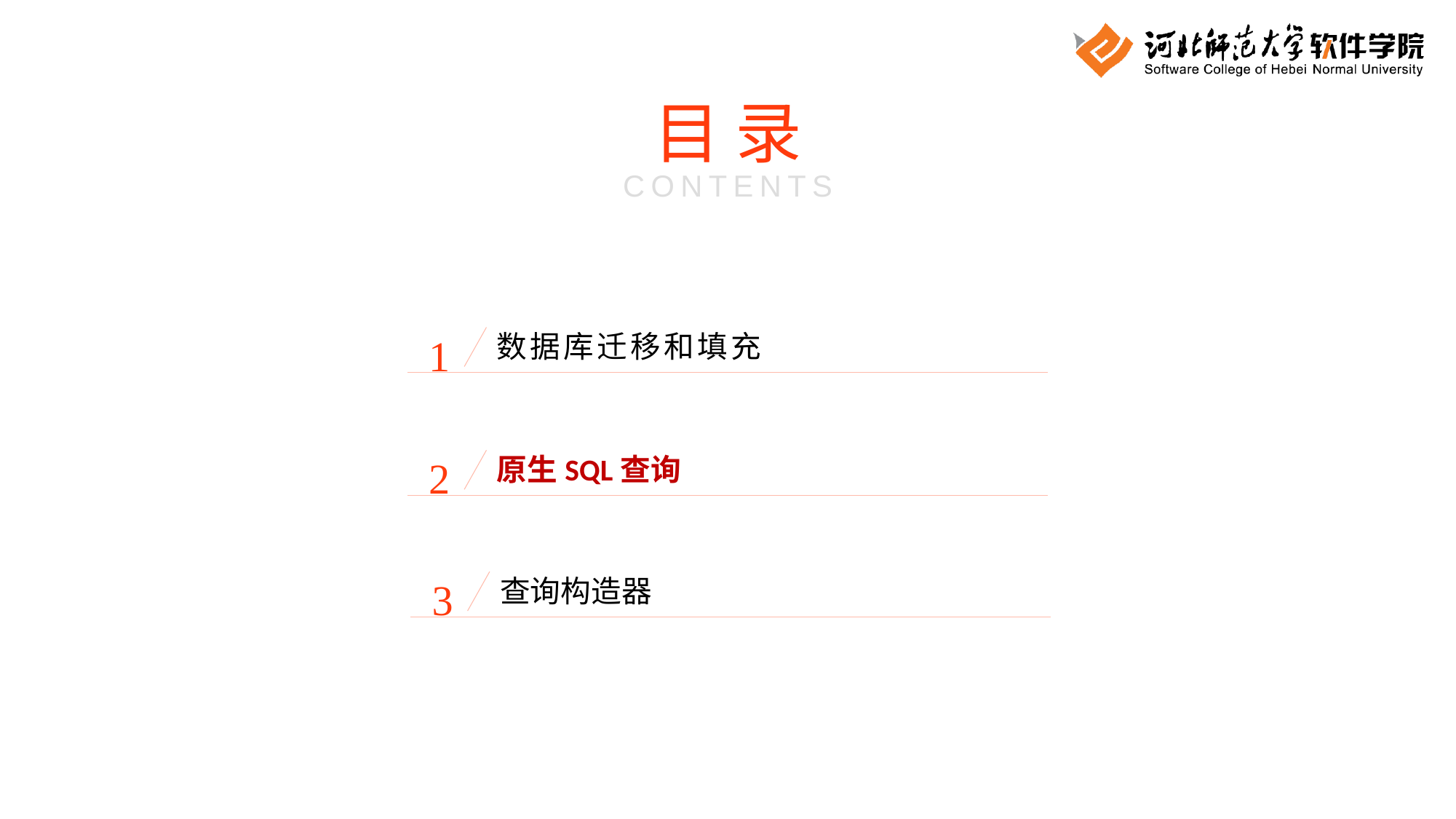

目 录
CONTENTS
1
数据库迁移和填充
2
原生SQL查询
3
查询构造器